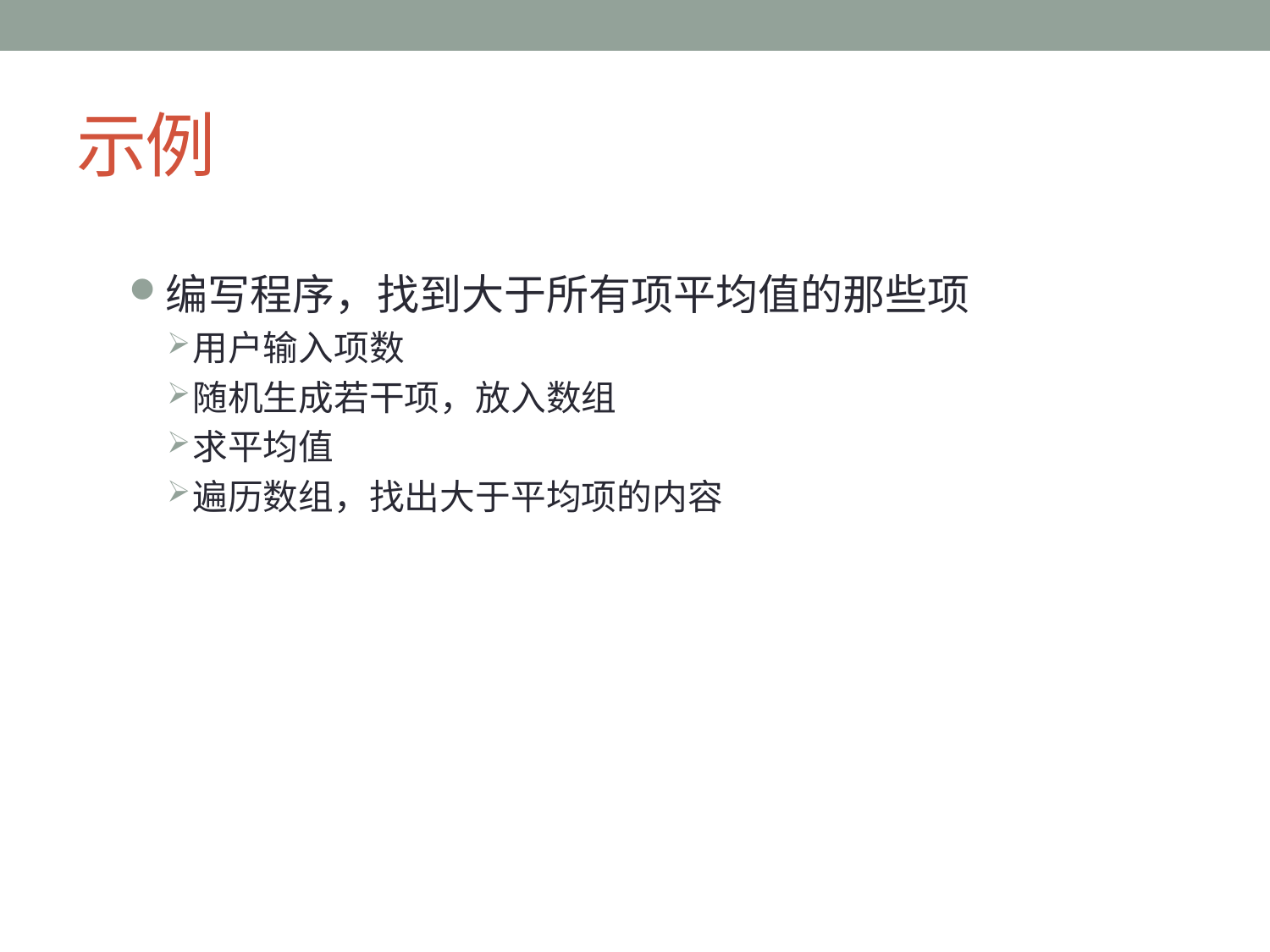

# 示例
编写程序，找到大于所有项平均值的那些项
用户输入项数
随机生成若干项，放入数组
求平均值
遍历数组，找出大于平均项的内容